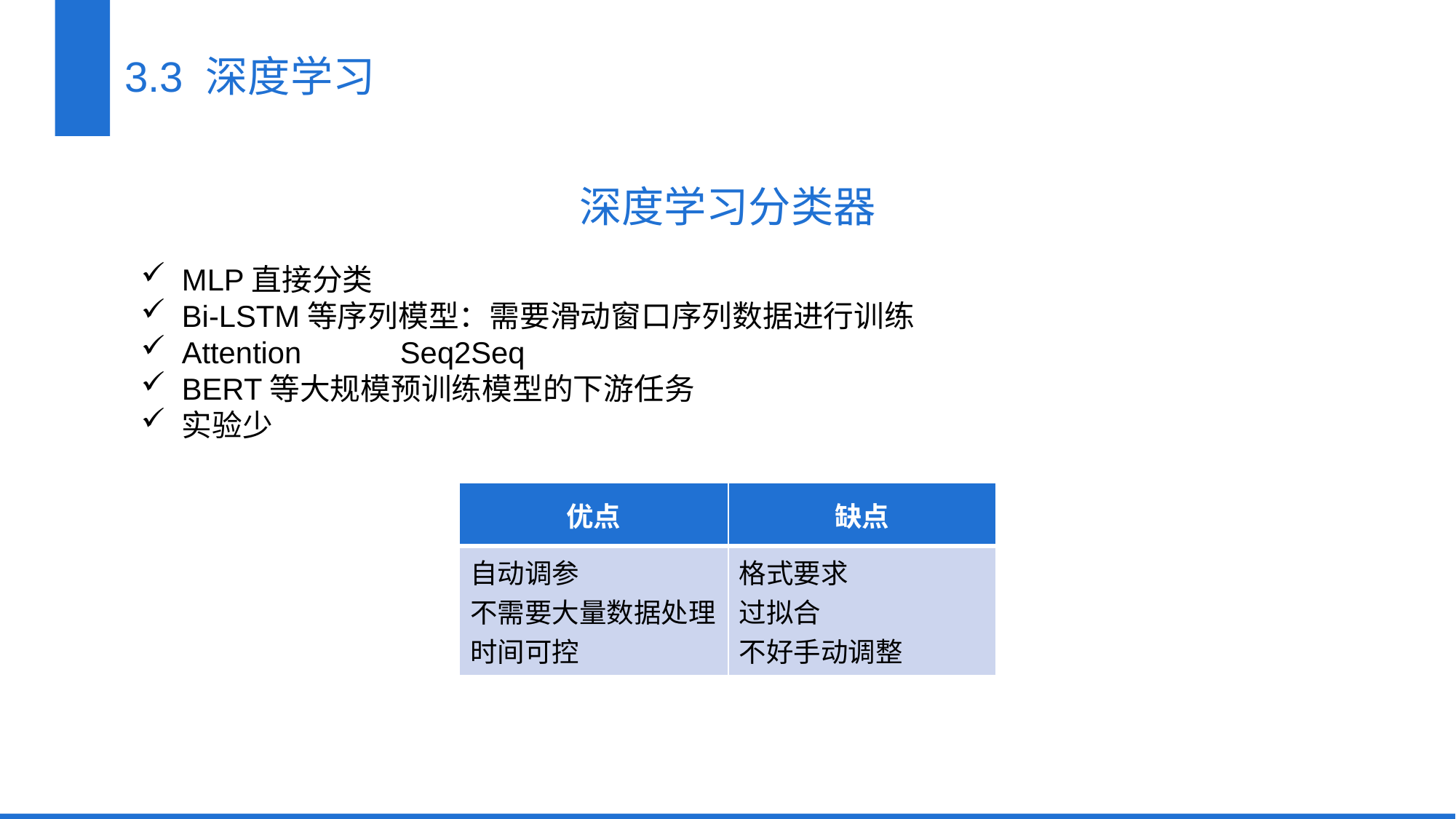

3.3 深度学习
深度学习分类器
MLP直接分类
Bi-LSTM等序列模型：需要滑动窗口序列数据进行训练
Attention 	Seq2Seq
BERT等大规模预训练模型的下游任务
实验少

| 优点 | 缺点 |
| --- | --- |
| 自动调参 不需要大量数据处理 时间可控 | 格式要求 过拟合 不好手动调整 |